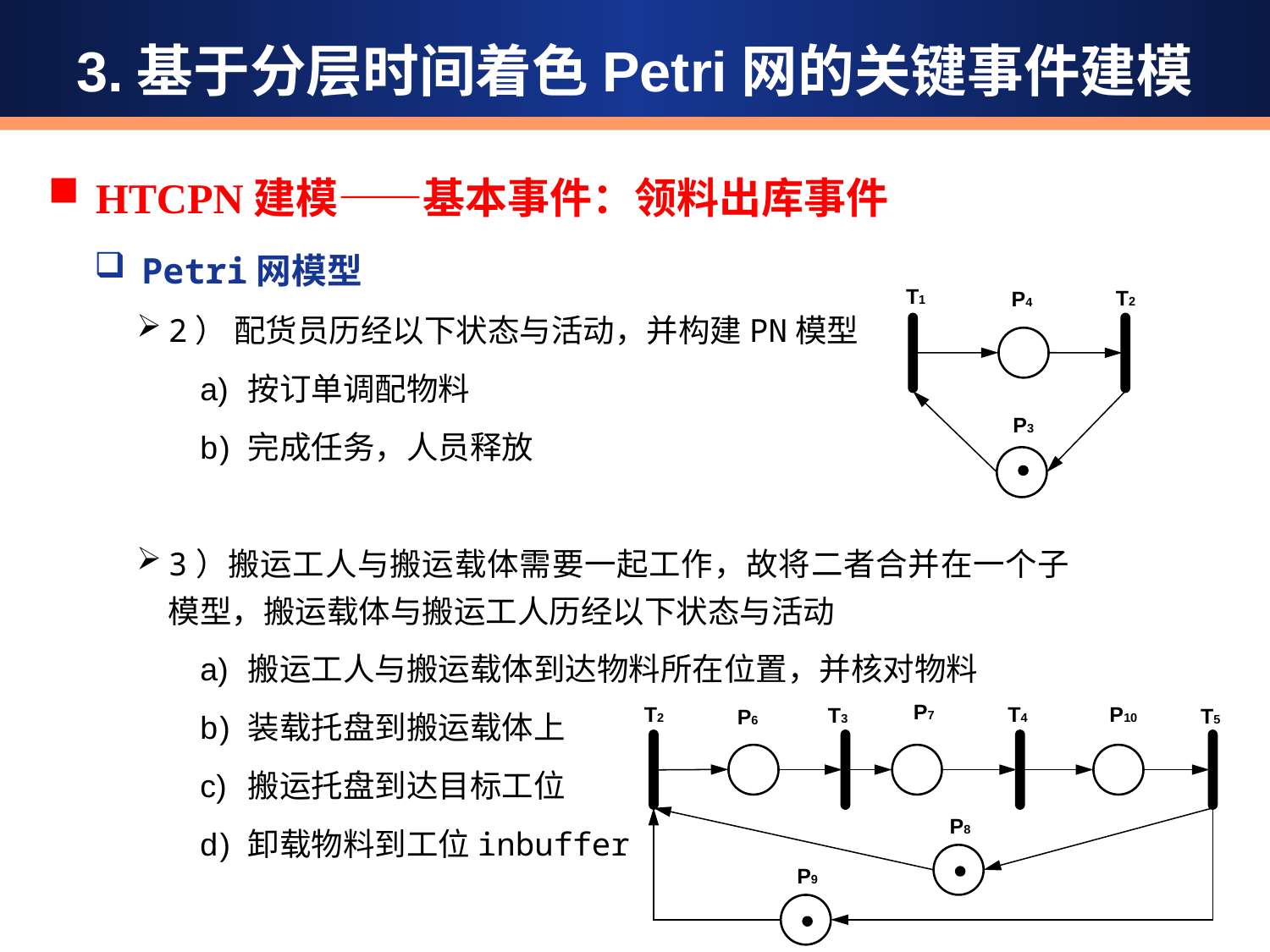

3.基于分层时间着色Petri网的关键事件建模
HTCPN建模——基本事件：领料出库事件
Petri网模型
T1
T2
P4
2） 配货员历经以下状态与活动，并构建PN模型
按订单调配物料
完成任务，人员释放

3）搬运工人与搬运载体需要一起工作，故将二者合并在一个子模型，搬运载体与搬运工人历经以下状态与活动
搬运工人与搬运载体到达物料所在位置，并核对物料
装载托盘到搬运载体上
搬运托盘到达目标工位
卸载物料到工位inbuffer

P3

P7
T2
T4
P10
T3
T5
P6

P8

P9